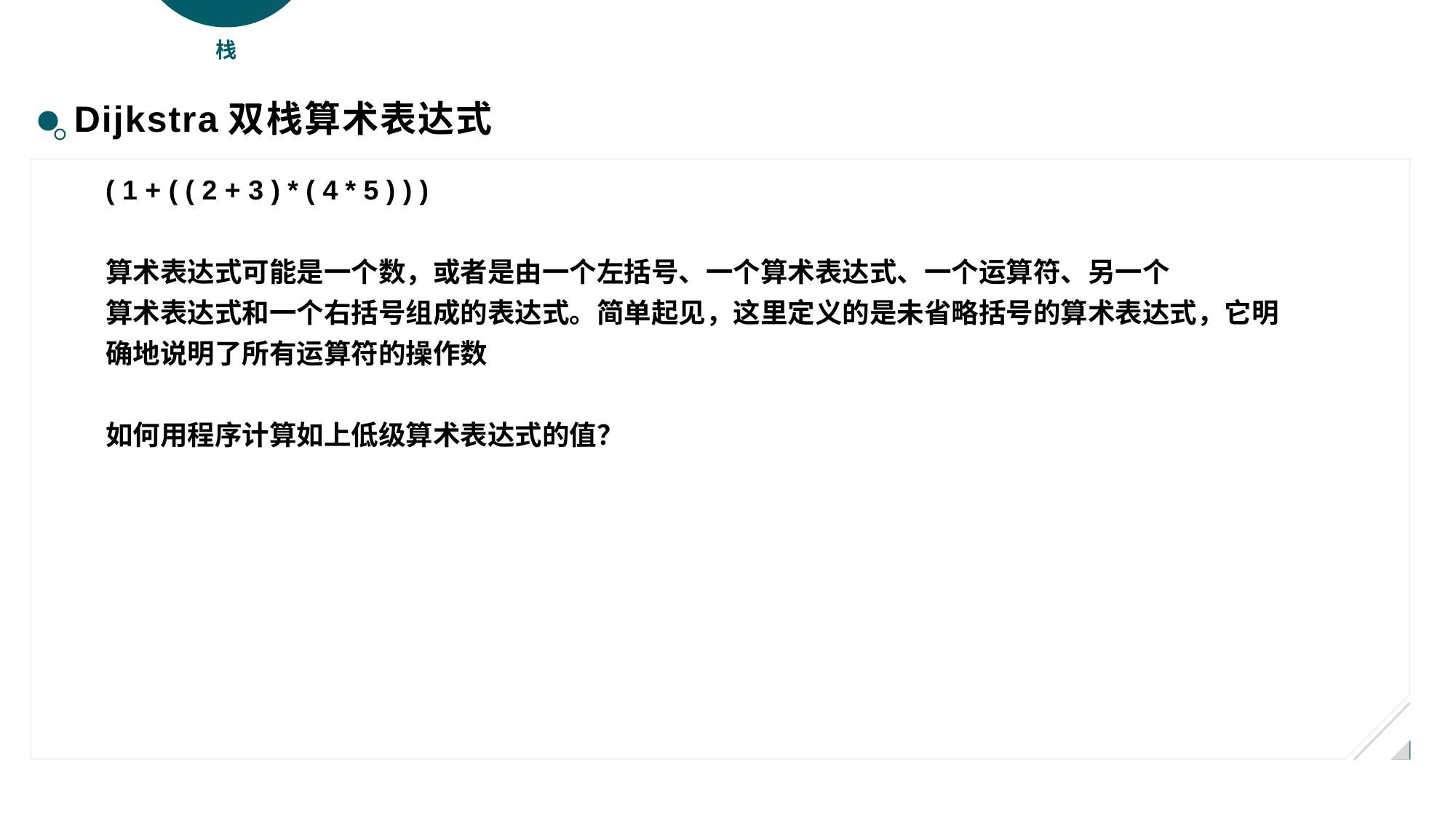

栈
Dijkstra双栈算术表达式

( 1 + ( ( 2 + 3 ) * ( 4 * 5 ) ) )

算术表达式可能是一个数，或者是由一个左括号、一个算术表达式、一个运算符、另一个
算术表达式和一个右括号组成的表达式。简单起见，这里定义的是未省略括号的算术表达式，它明
确地说明了所有运算符的操作数

如何用程序计算如上低级算术表达式的值？